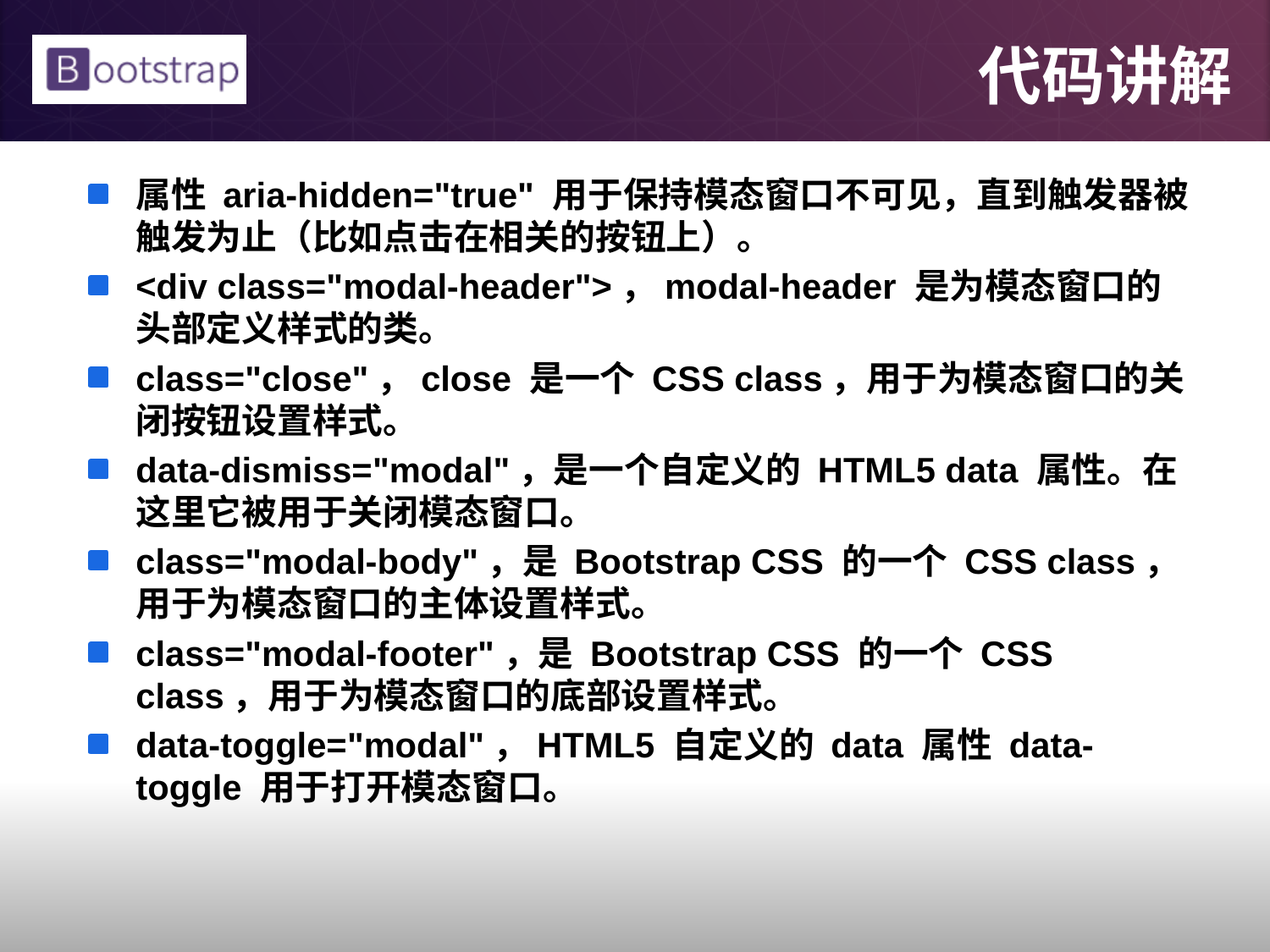

# 代码讲解
属性 aria-hidden="true" 用于保持模态窗口不可见，直到触发器被触发为止（比如点击在相关的按钮上）。
<div class="modal-header">，modal-header 是为模态窗口的头部定义样式的类。
class="close"，close 是一个 CSS class，用于为模态窗口的关闭按钮设置样式。
data-dismiss="modal"，是一个自定义的 HTML5 data 属性。在这里它被用于关闭模态窗口。
class="modal-body"，是 Bootstrap CSS 的一个 CSS class，用于为模态窗口的主体设置样式。
class="modal-footer"，是 Bootstrap CSS 的一个 CSS class，用于为模态窗口的底部设置样式。
data-toggle="modal"，HTML5 自定义的 data 属性 data-toggle 用于打开模态窗口。